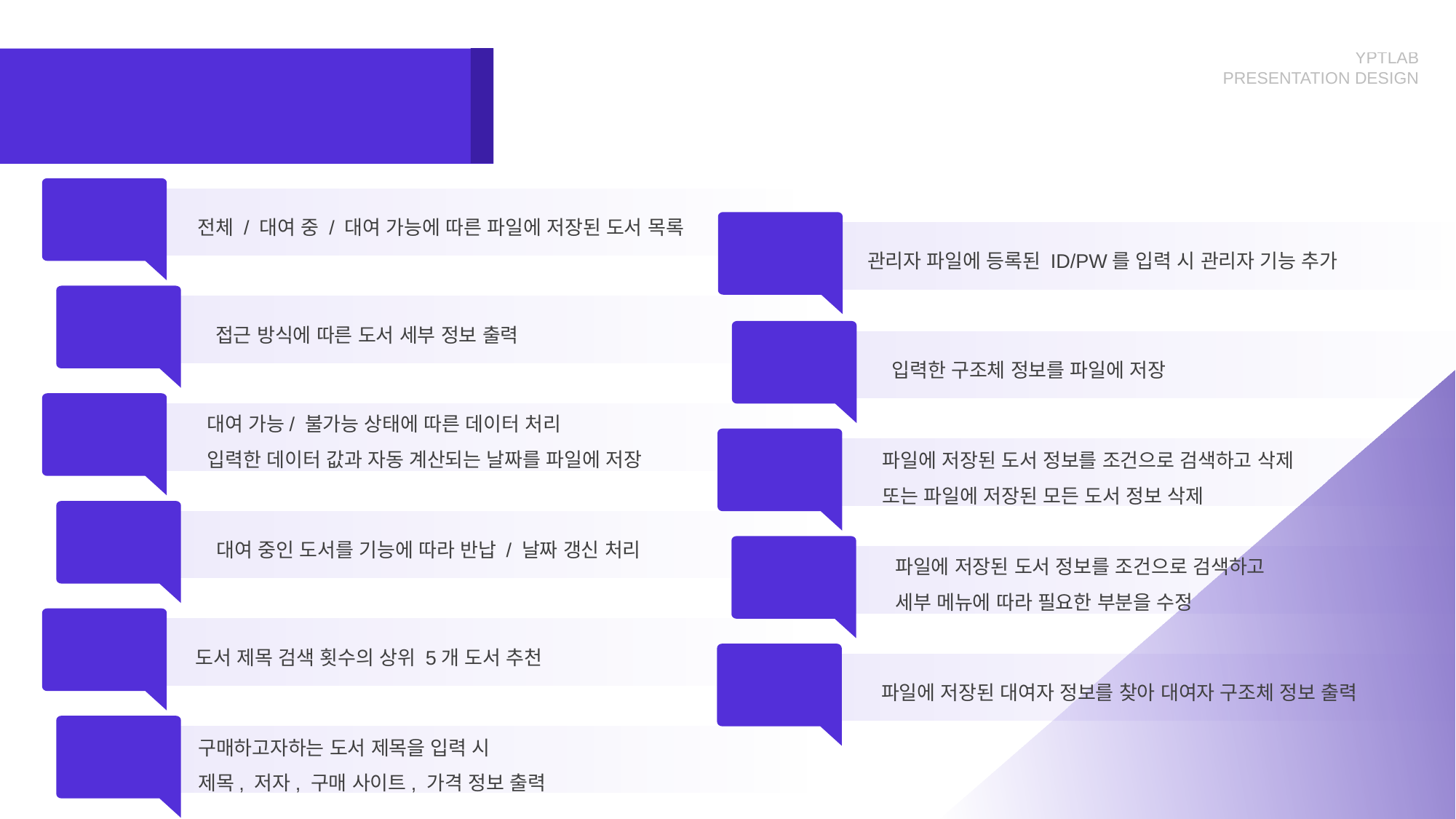

YPTLAB
PRESENTATION DESIGN

01 프로젝트 개요
    프로젝트 구조

02 프로젝트 팀 구성 및 역할

전체 / 대여 중 / 대여 가능에 따른 파일에 저장된 도서 목록
도서 정보

관리자
로그인
관리자 파일에 등록된 ID/PW를 입력 시 관리자 기능 추가
#HASHTAG #HASHTAG #HASHTAG
#HASHTAG #HASHTAG

접근 방식에 따른 도서 세부 정보 출력
도서 검색

입력한 구조체 정보를 파일에 저장
도서 추가

대여 가능/ 불가능 상태에 따른 데이터 처리
입력한 데이터 값과 자동 계산되는 날짜를 파일에 저장
대여 기능

파일에 저장된 도서 정보를 조건으로 검색하고 삭제
또는 파일에 저장된 모든 도서 정보 삭제
도서 삭제

대여 중인 도서를 기능에 따라 반납 / 날짜 갱신 처리
반납 기능

파일에 저장된 도서 정보를 조건으로 검색하고
세부 메뉴에 따라 필요한 부분을 수정
도서 수정

도서 제목 검색 횟수의 상위 5개 도서 추천
도서 추천

대여자
정보
파일에 저장된 대여자 정보를 찾아 대여자 구조체 정보 출력

구매하고자하는 도서 제목을 입력 시
제목, 저자, 구매 사이트, 가격 정보 출력
도서 구매